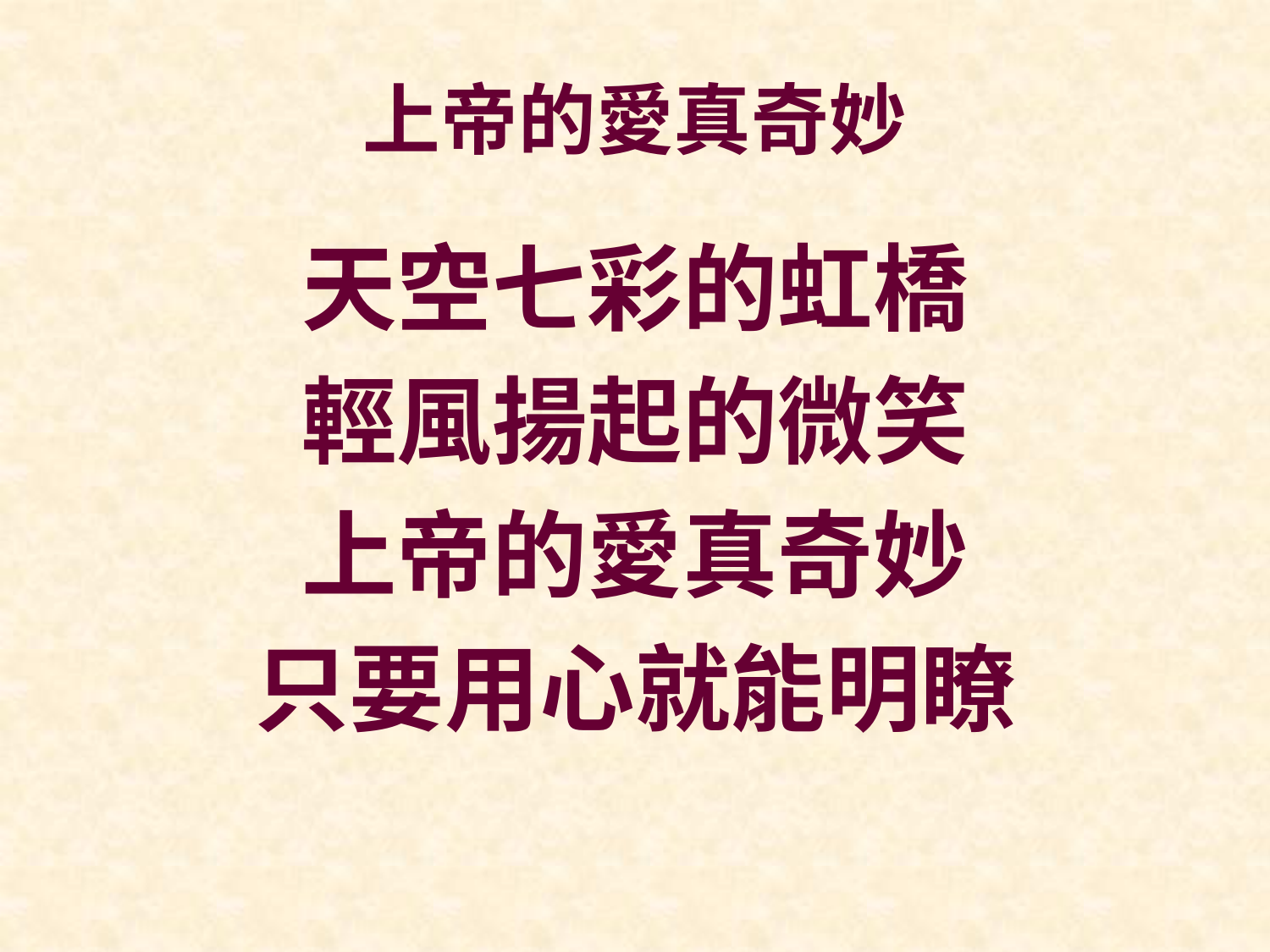

# 上帝的愛真奇妙
天空七彩的虹橋
輕風揚起的微笑
上帝的愛真奇妙
只要用心就能明瞭